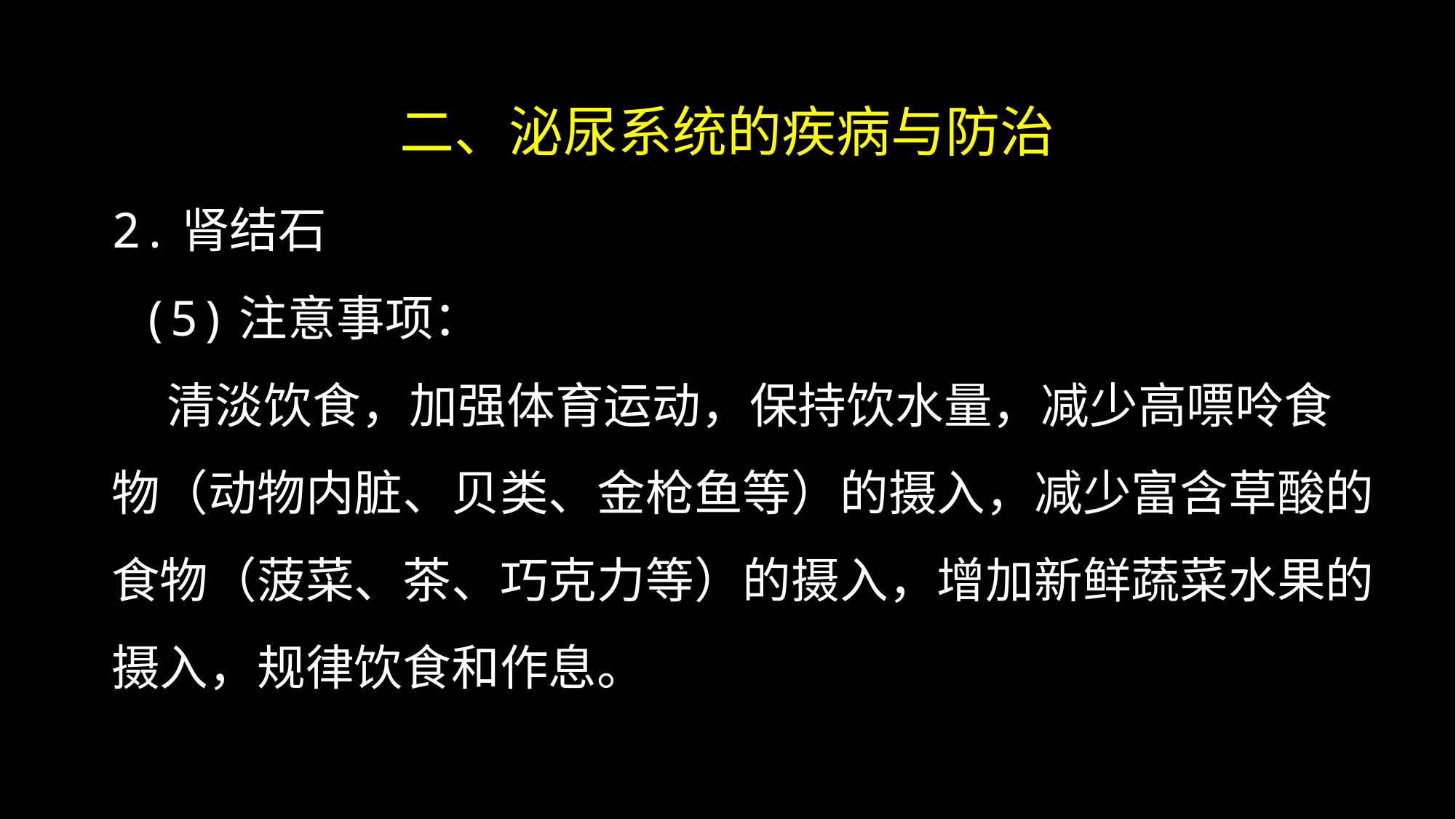

二、泌尿系统的疾病与防治
2.肾结石
 (5)注意事项：
    清淡饮食，加强体育运动，保持饮水量，减少高嘌呤食物（动物内脏、贝类、金枪鱼等）的摄入，减少富含草酸的食物（菠菜、茶、巧克力等）的摄入，增加新鲜蔬菜水果的摄入，规律饮食和作息。